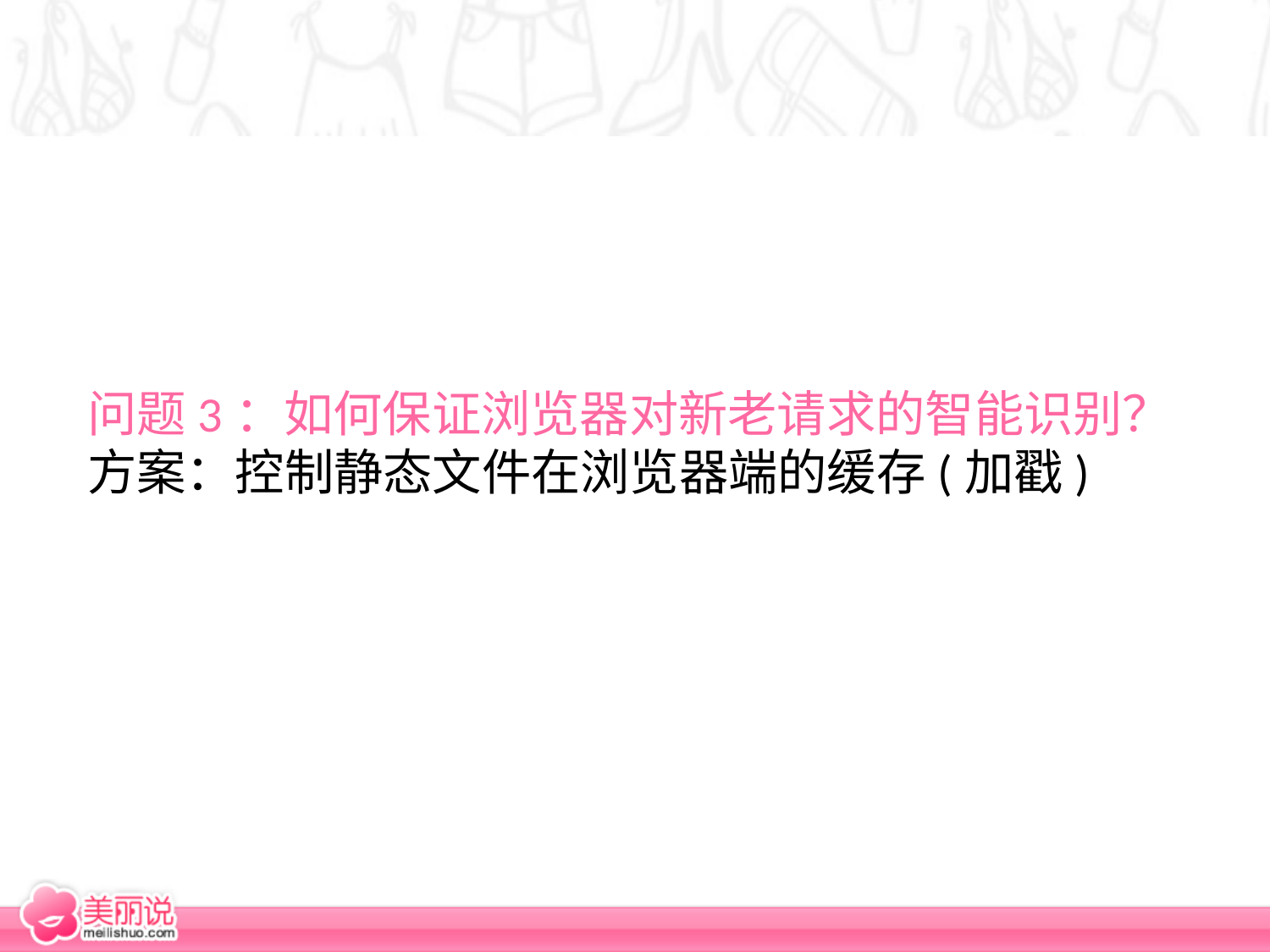

问题3：如何保证浏览器对新老请求的智能识别？
方案：控制静态文件在浏览器端的缓存(加戳)